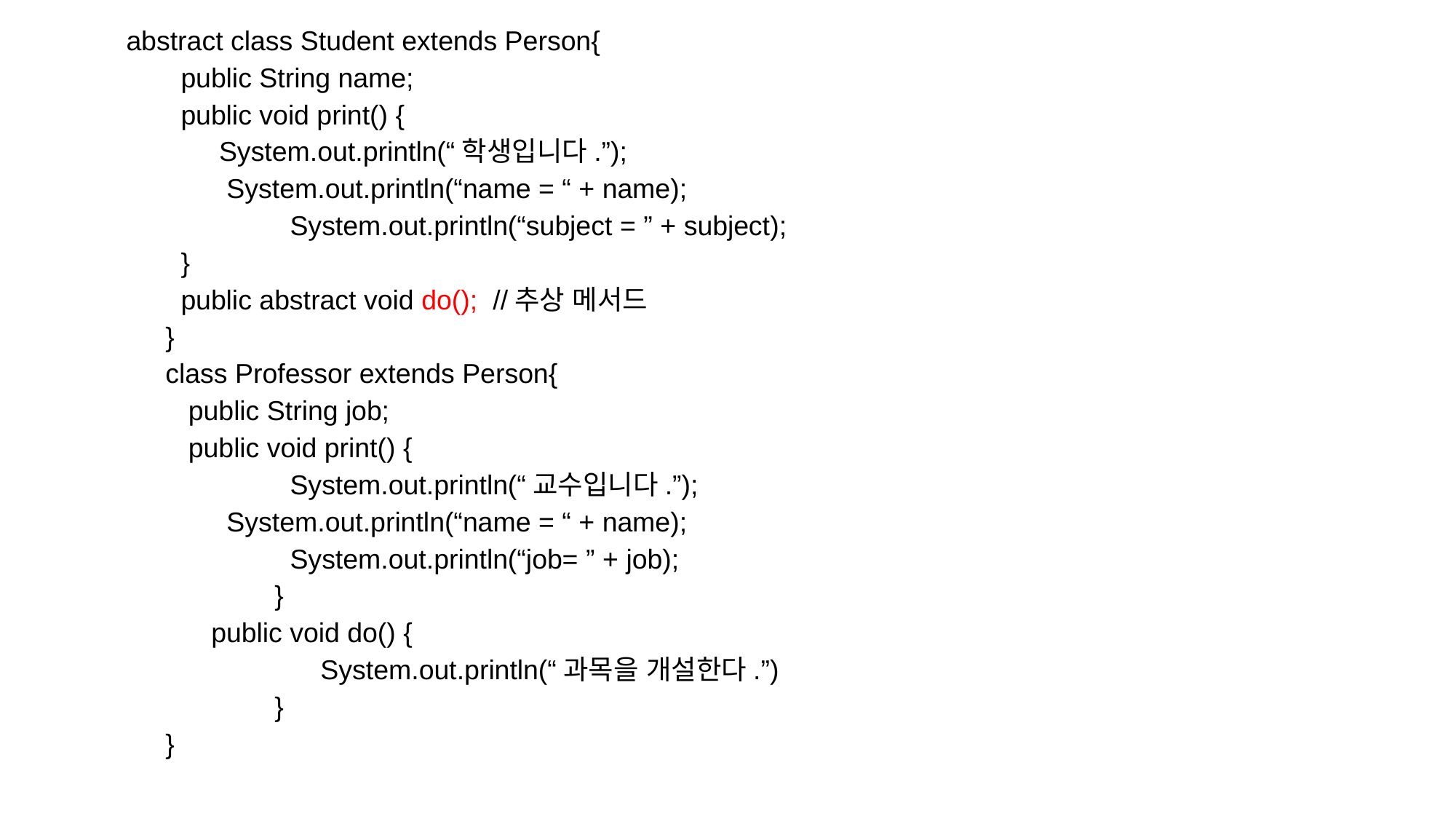

#
  abstract class Student extends Person{
  public String name;
  public void print() {
       System.out.println(“학생입니다.”);
        System.out.println(“name = “ + name);
	  System.out.println(“subject = ” + subject);
  }
  public abstract void do();  	//추상 메서드
}
class Professor extends Person{
   public String job;
   public void print() {
	  System.out.println(“교수입니다.”);
        System.out.println(“name = “ + name);
	  System.out.println(“job= ” + job);
	}
      public void do() {
	      System.out.println(“과목을 개설한다.”)
   	}
}